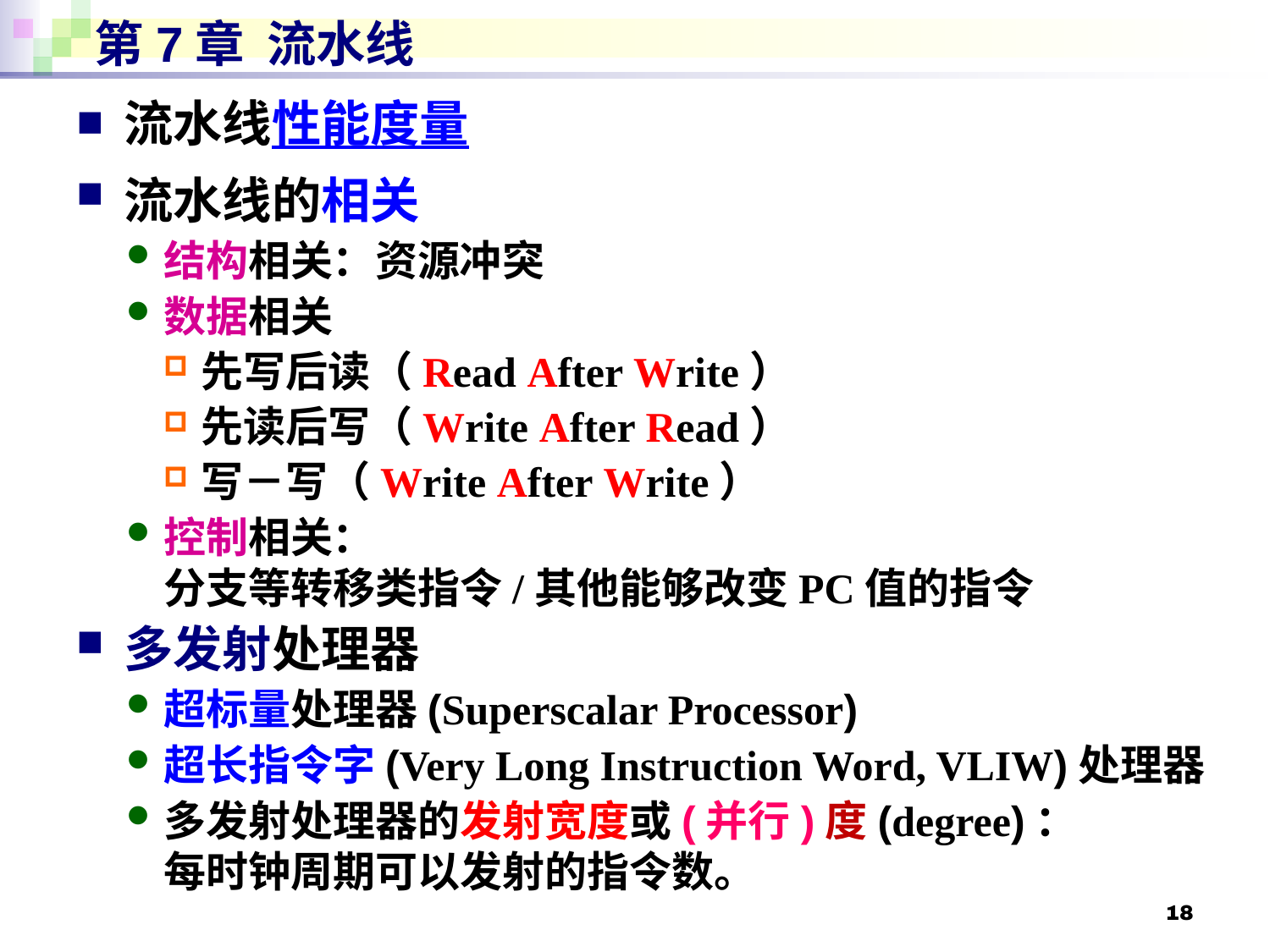

# 第7章  流水线
流水线性能度量
流水线的相关
结构相关：资源冲突
数据相关
先写后读（Read After Write）
先读后写（Write After Read）
写－写（Write After Write）
控制相关：
分支等转移类指令/其他能够改变PC值的指令
多发射处理器
超标量处理器(Superscalar Processor)
超长指令字(Very Long Instruction Word, VLIW)处理器
多发射处理器的发射宽度或(并行)度(degree)：
每时钟周期可以发射的指令数。
18